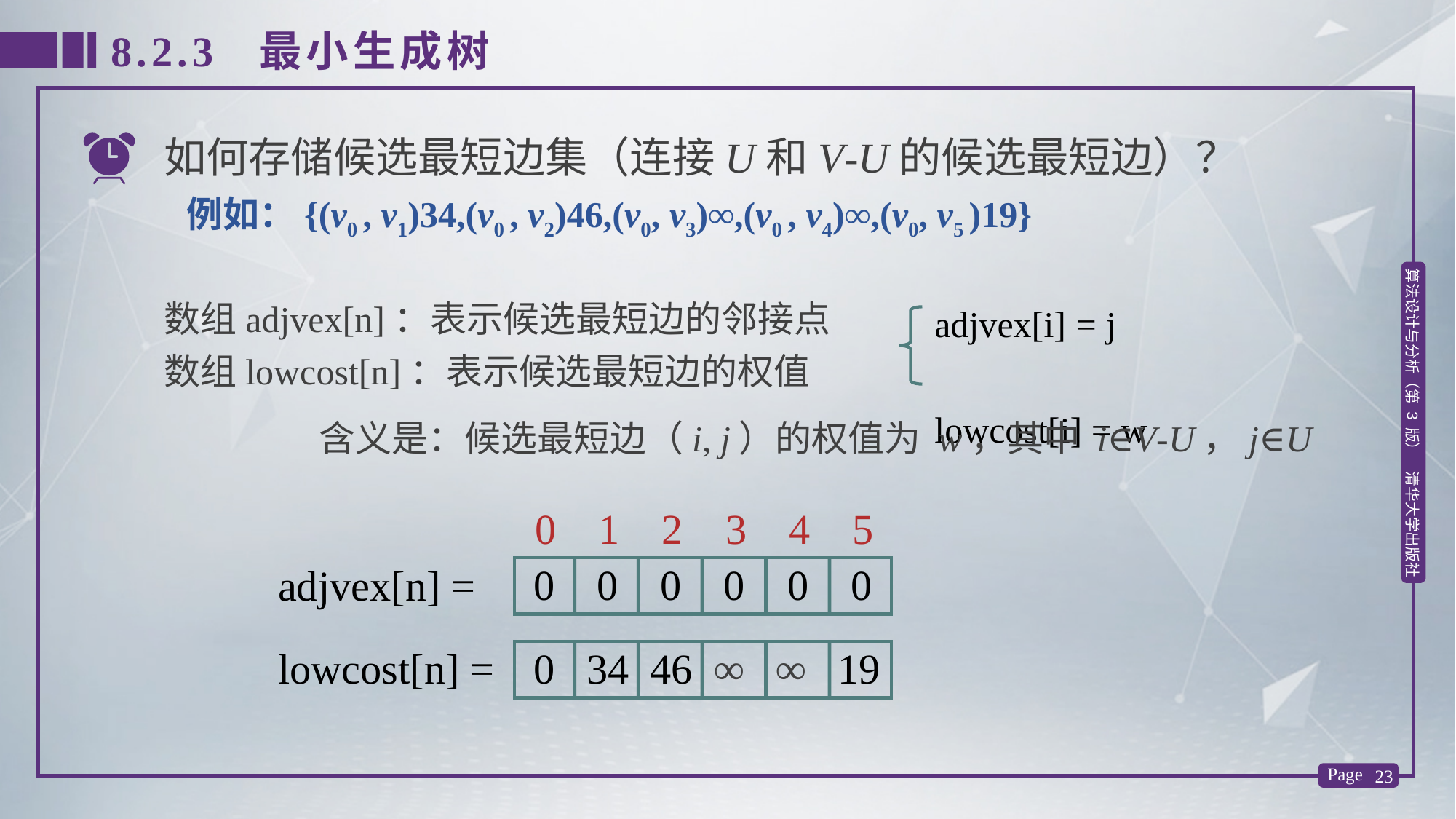

8.2.3  最小生成树
如何存储候选最短边集（连接U和V-U的候选最短边）？

例如：{(v0 , v1)34,(v0 , v2)46,(v0, v3)∞,(v0 , v4)∞,(v0, v5 )19}
数组adjvex[n]：表示候选最短边的邻接点
数组lowcost[n]：表示候选最短边的权值
adjvex[i] = j
lowcost[i] = w

含义是：候选最短边（i, j）的权值为 w，其中 i∈V-U，j∈U
0    1    2    3    4    5
adjvex[n] =
 0    0    0    0    0    0

lowcost[n] =
 0   34  46  ∞   ∞   19